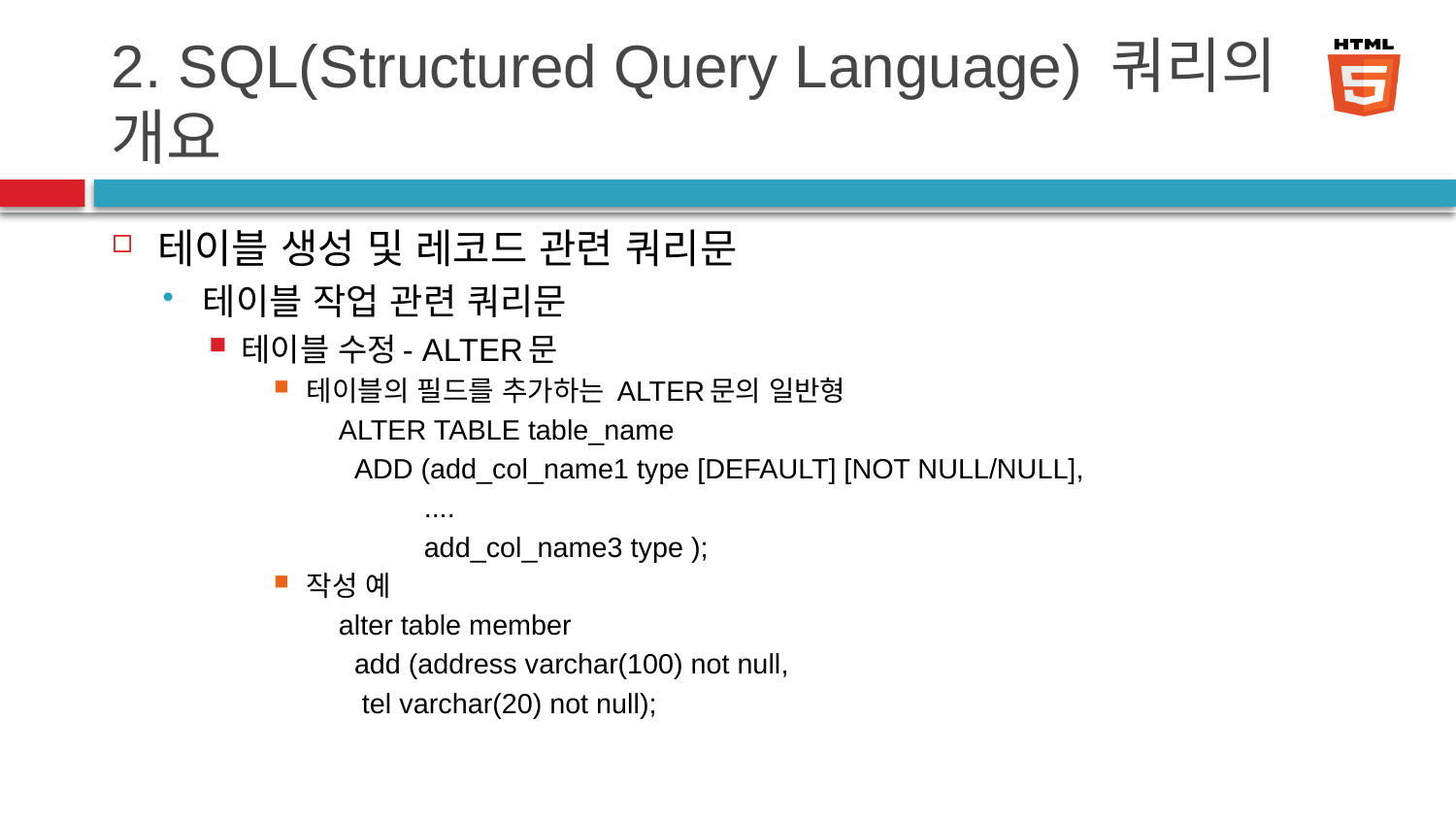

# 2. SQL(Structured Query Language) 쿼리의 개요
테이블 생성 및 레코드 관련 쿼리문
테이블 작업 관련 쿼리문
테이블 수정- ALTER문
테이블의 필드를 추가하는 ALTER문의 일반형
ALTER TABLE table_name
  ADD (add_col_name1 type [DEFAULT] [NOT NULL/NULL],
           ....
           add_col_name3 type );
작성 예
alter table member
  add (address varchar(100) not null,
   tel varchar(20) not null);